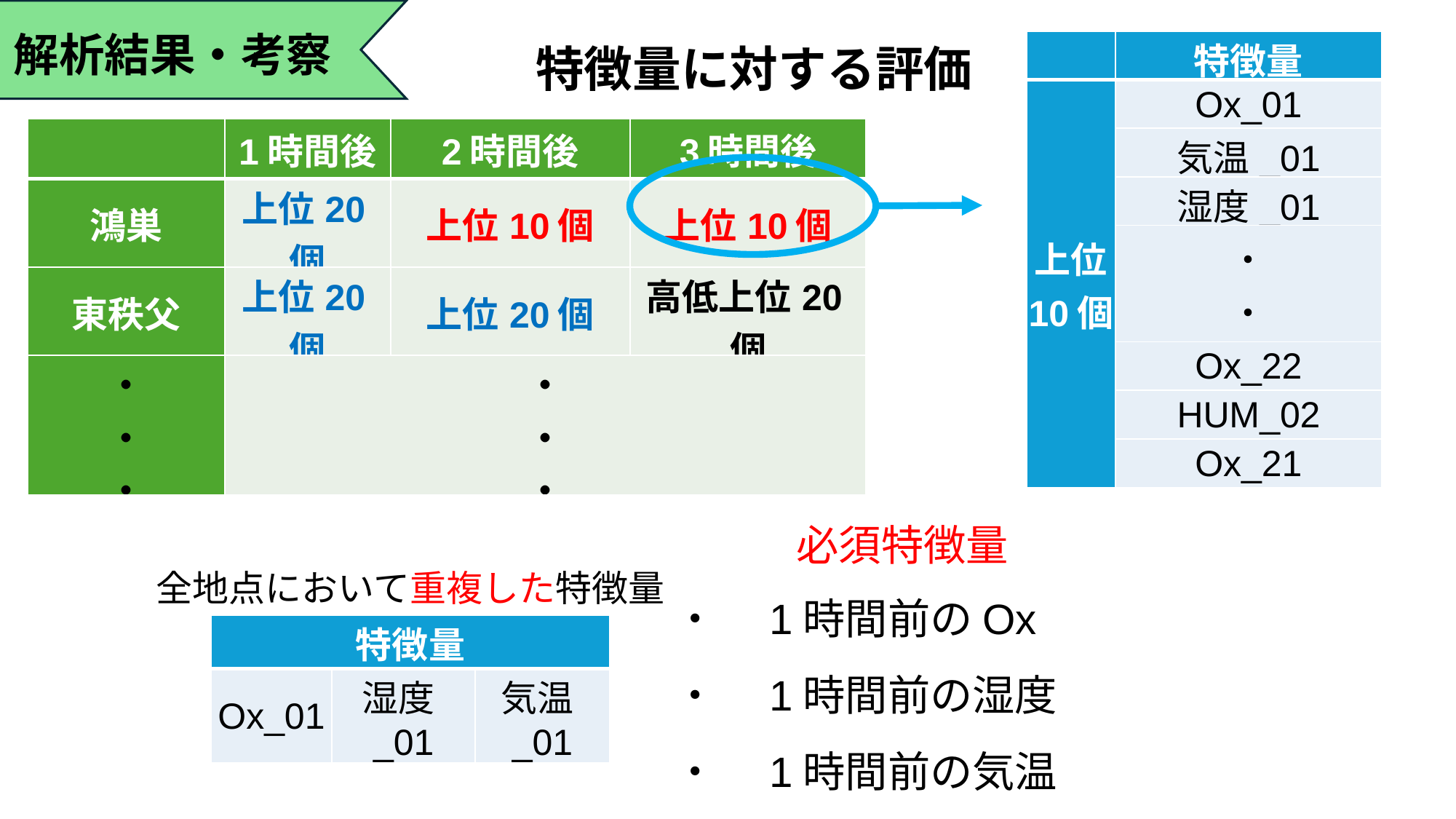

特徴量に対する評価
解析結果・考察
|  | 特徴量 |
| --- | --- |
| 上位 10個 | Ox\_01 |
|  | 気温\_01 |
|  | 湿度\_01 |
|  | ・ ・ |
|  | Ox\_22 |
|  | HUM\_02 |
|  | Ox\_21 |
|  | 1時間後 | 2時間後 | 3時間後 |
| --- | --- | --- | --- |
| 鴻巣 | 上位20個 | 上位10個 | 上位10個 |
| 東秩父 | 上位20個 | 上位20個 | 高低上位20個 |
| ・ ・ ・ | ・ ・ ・ |  |  |

必須特徴量
・　1時間前のOx
・　1時間前の湿度
・　1時間前の気温
全地点において重複した特徴量
| 特徴量 |  |  |
| --- | --- | --- |
| Ox\_01 | 湿度\_01 | 気温\_01 |